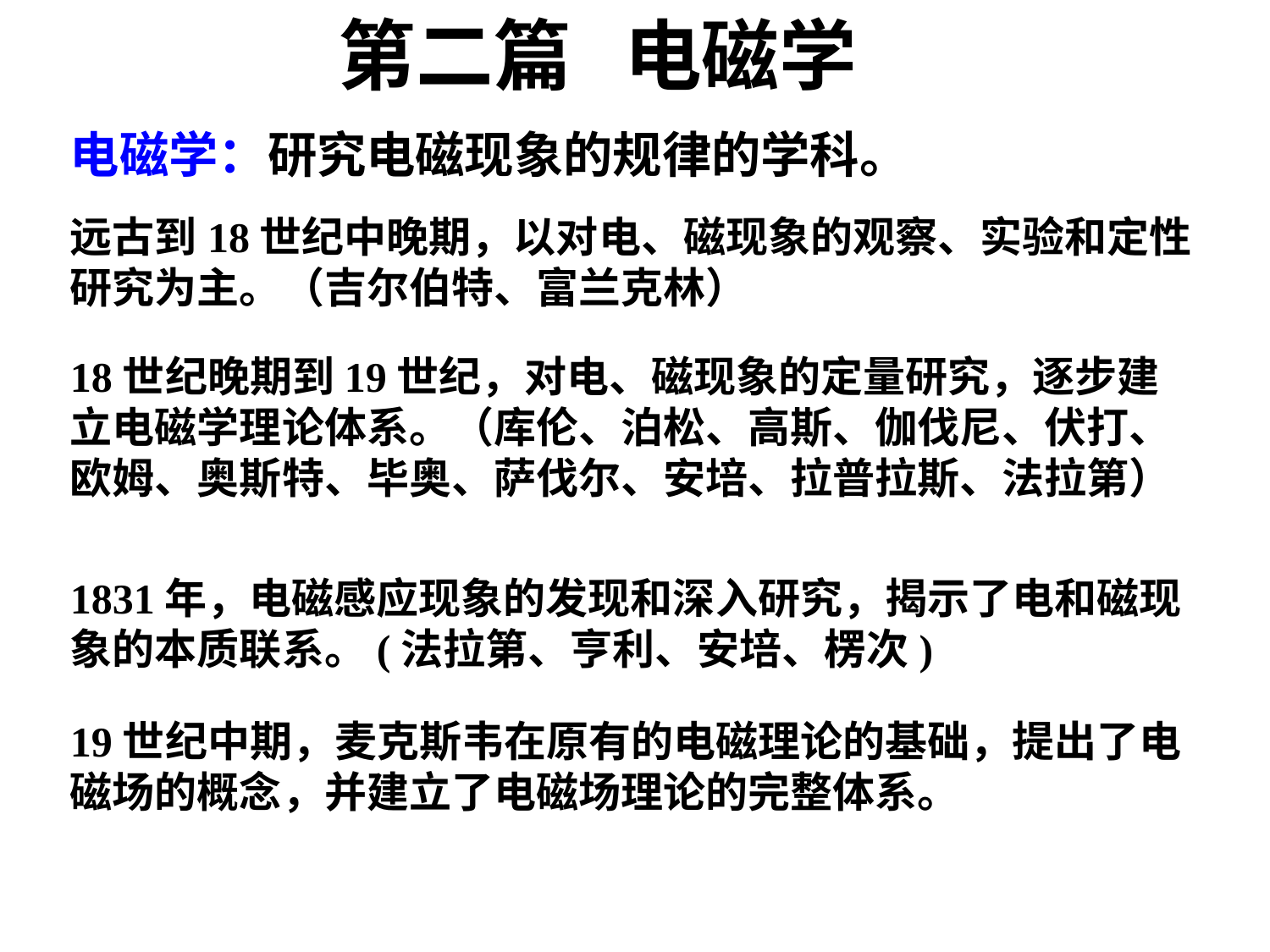

第二篇   电磁学
电磁学：研究电磁现象的规律的学科。
远古到18世纪中晚期，以对电、磁现象的观察、实验和定性研究为主。（吉尔伯特、富兰克林）

18世纪晚期到19世纪，对电、磁现象的定量研究，逐步建立电磁学理论体系。（库伦、泊松、高斯、伽伐尼、伏打、欧姆、奥斯特、毕奥、萨伐尔、安培、拉普拉斯、法拉第）
1831年，电磁感应现象的发现和深入研究，揭示了电和磁现象的本质联系。(法拉第、亨利、安培、楞次)
19世纪中期，麦克斯韦在原有的电磁理论的基础，提出了电磁场的概念，并建立了电磁场理论的完整体系。
3